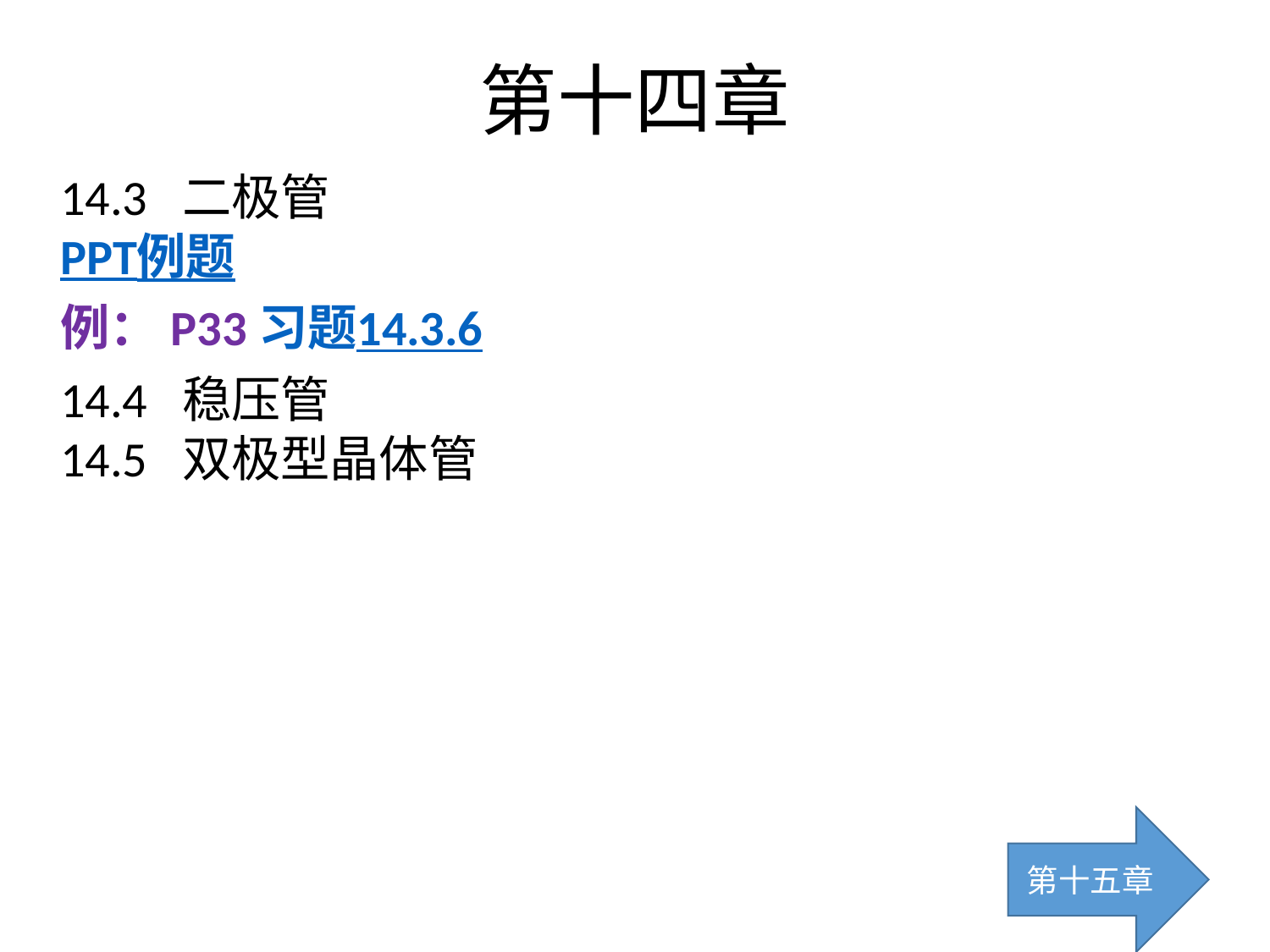

# 第十四章
14.3  二极管
PPT例题
例：P33 习题14.3.6
14.4  稳压管
14.5  双极型晶体管
第十五章